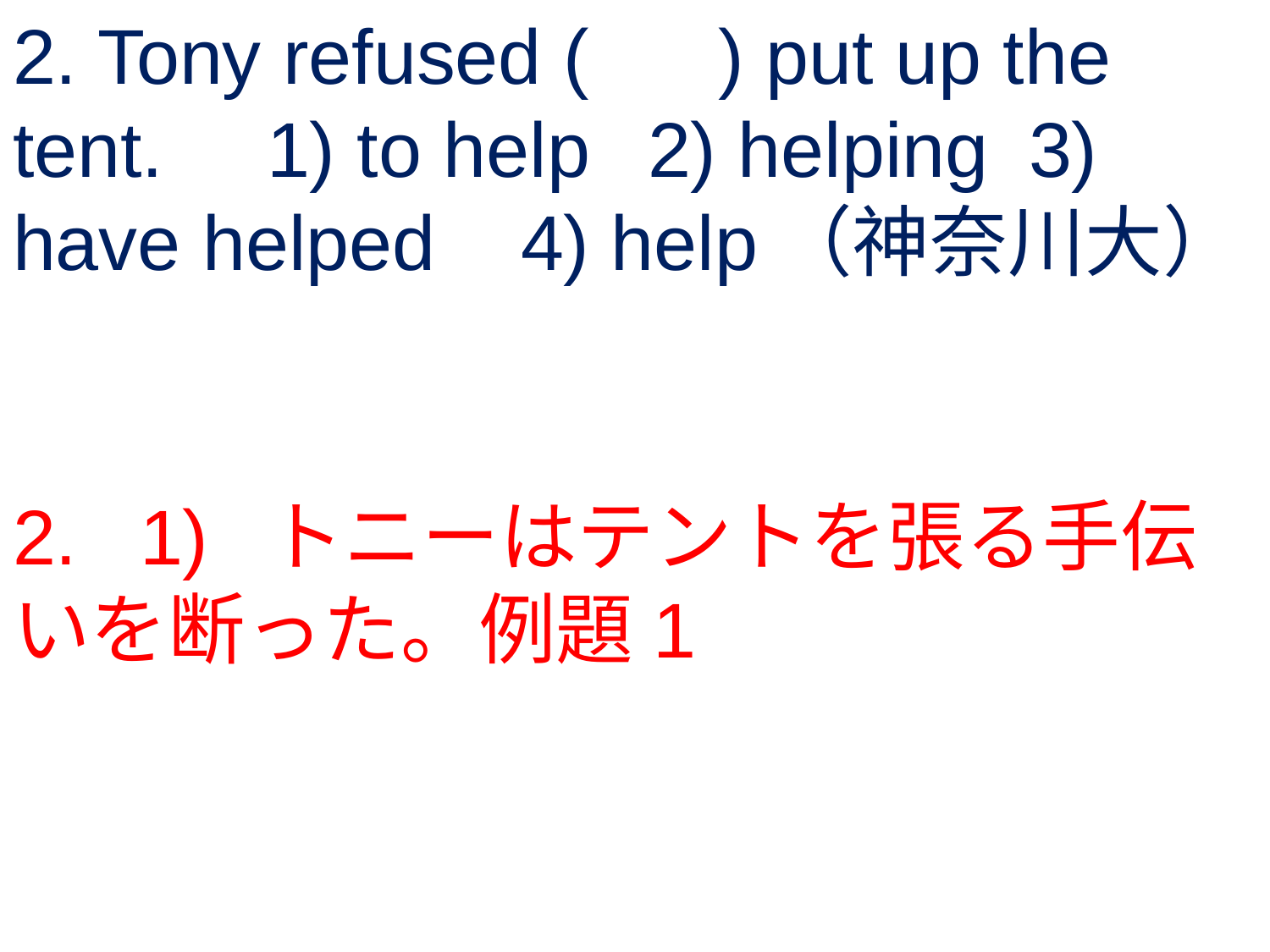

# 2. Tony refused (      ) put up the tent.	1) to help	2) helping	3) have helped	4) help	（神奈川大）
2.	1) 	トニーはテントを張る手伝いを断った。例題1